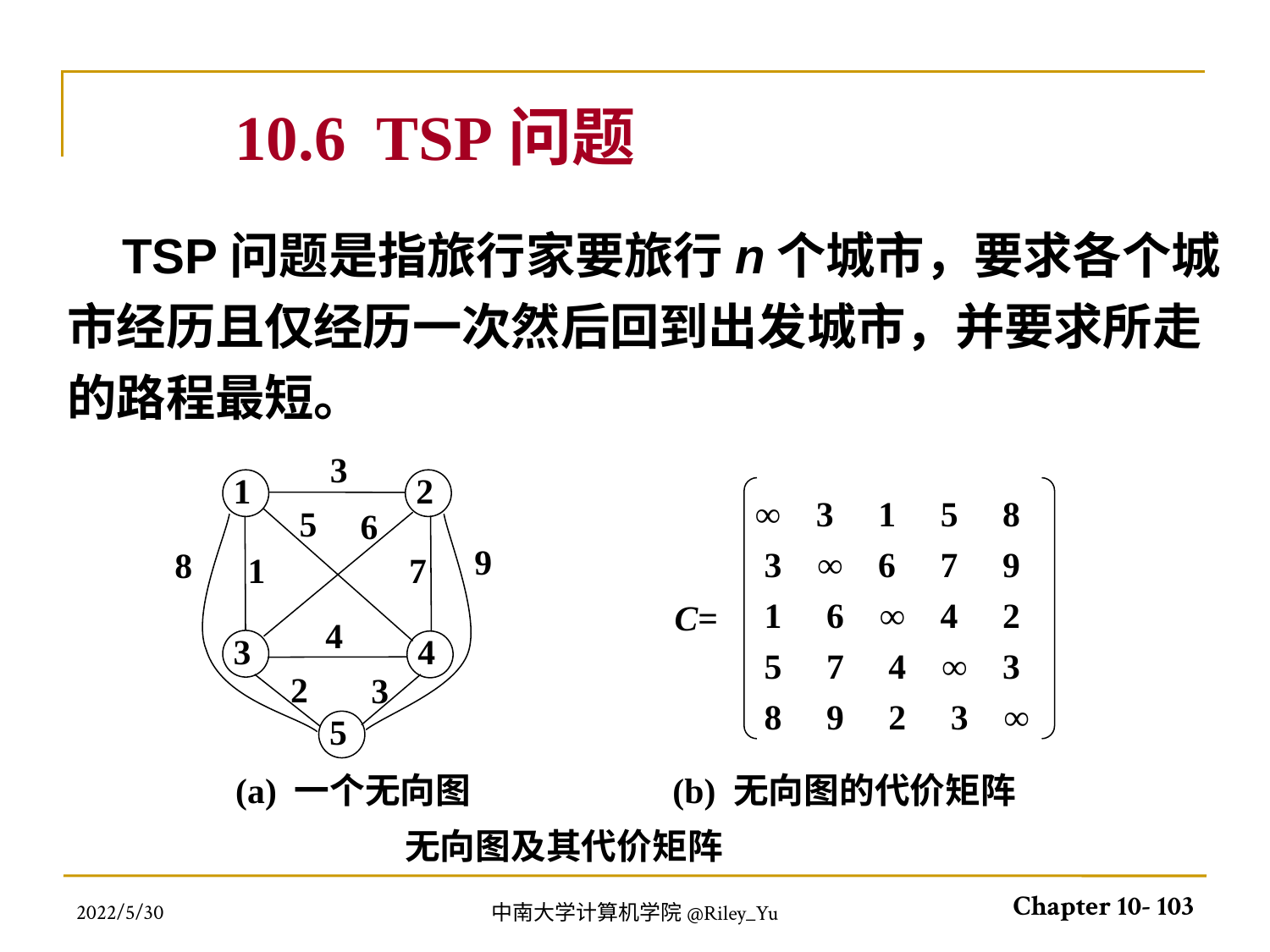

10.6  TSP问题
    TSP问题是指旅行家要旅行n个城市，要求各个城市经历且仅经历一次然后回到出发城市，并要求所走的路程最短。
3
1
2

5

6

9
8
1
7
4
3
4

2
3
5

C=
∞    3     1     5     8
 3    ∞    6     7     9
 1     6    ∞    4     2
 5     7     4    ∞    3
 8     9     2     3    ∞
(a) 一个无向图                        (b) 无向图的代价矩阵
                    无向图及其代价矩阵
2022/5/30
Chapter 10- 103
中南大学计算机学院@Riley_Yu